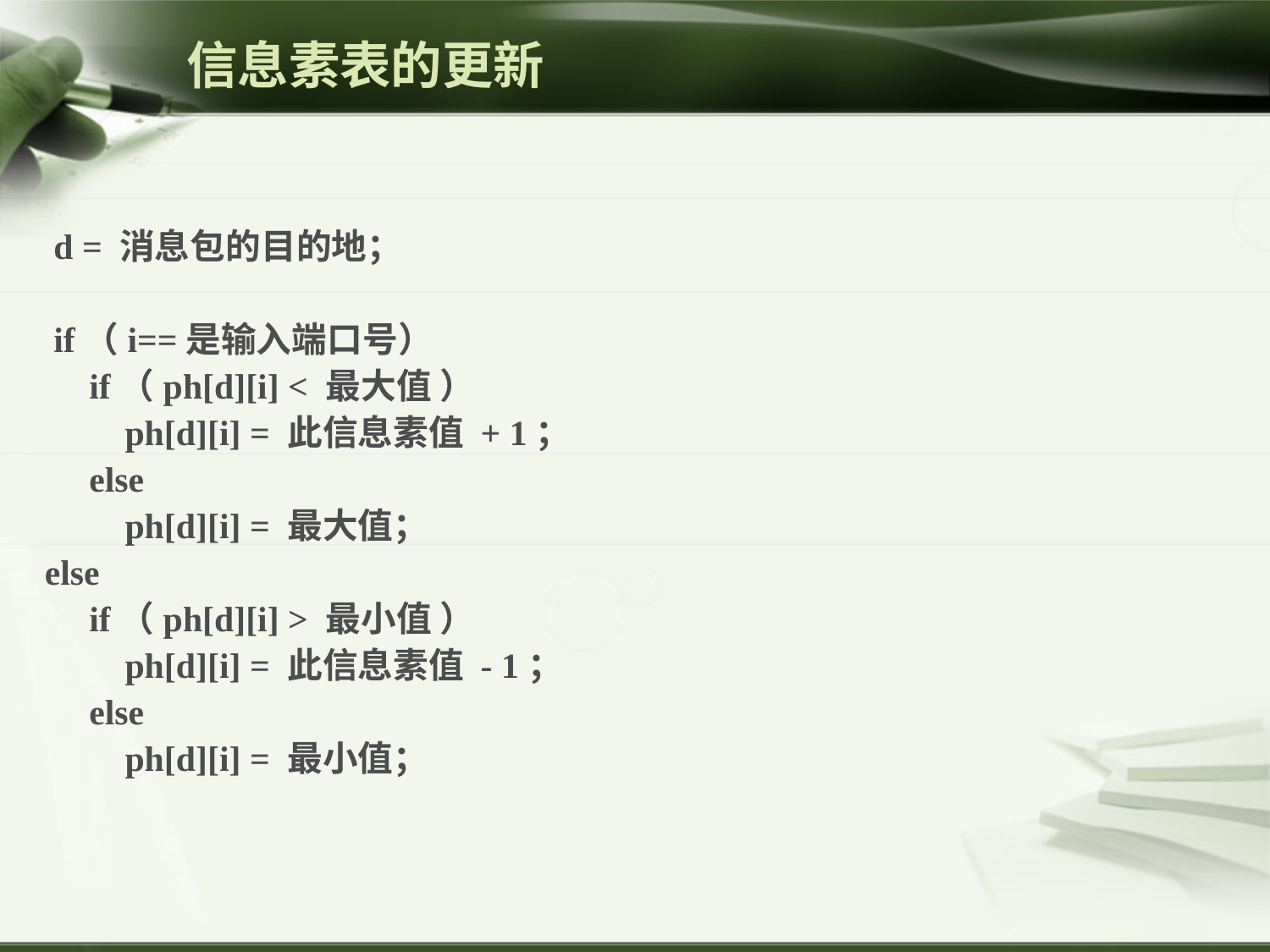

信息素表的更新
   d = 消息包的目的地；

   if（i==是输入端口号）
       if（ph[d][i] < 最大值 ）
           ph[d][i] = 此信息素值 + 1；
       else
           ph[d][i] = 最大值；
  else
       if（ph[d][i] > 最小值 ）
           ph[d][i] = 此信息素值 - 1；
       else
           ph[d][i] = 最小值；